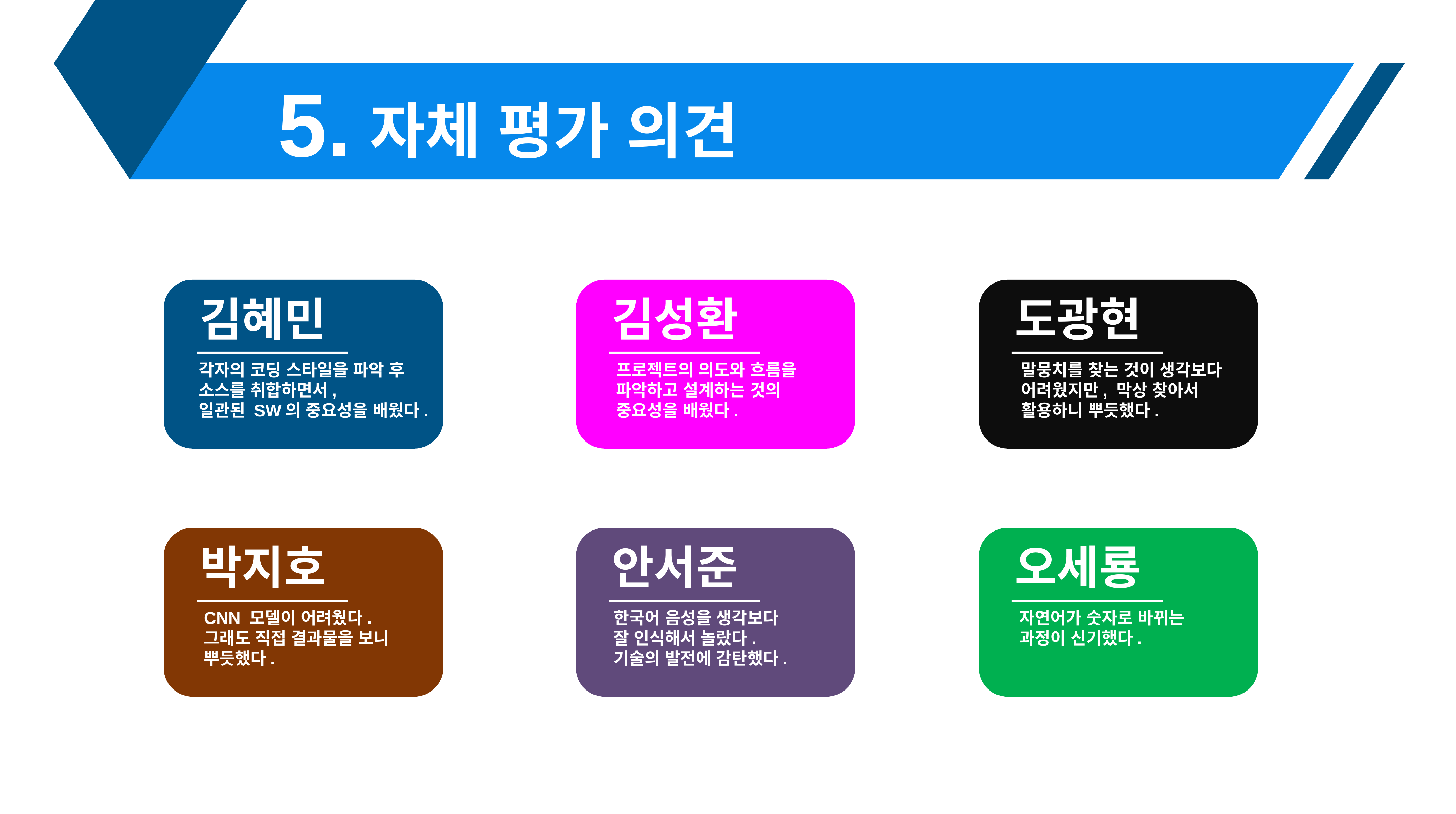

5.
자체 평가 의견

김혜민
김성환
도광현

각자의 코딩 스타일을 파악 후
소스를 취합하면서,
일관된 SW의 중요성을 배웠다.
프로젝트의 의도와 흐름을
파악하고 설계하는 것의
중요성을 배웠다.
말뭉치를 찾는 것이 생각보다
어려웠지만, 막상 찾아서
활용하니 뿌듯했다.

박지호
안서준
오세룡

CNN 모델이 어려웠다.
그래도 직접 결과물을 보니
뿌듯했다.
한국어 음성을 생각보다
잘 인식해서 놀랐다.
기술의 발전에 감탄했다.
자연어가 숫자로 바뀌는
과정이 신기했다.